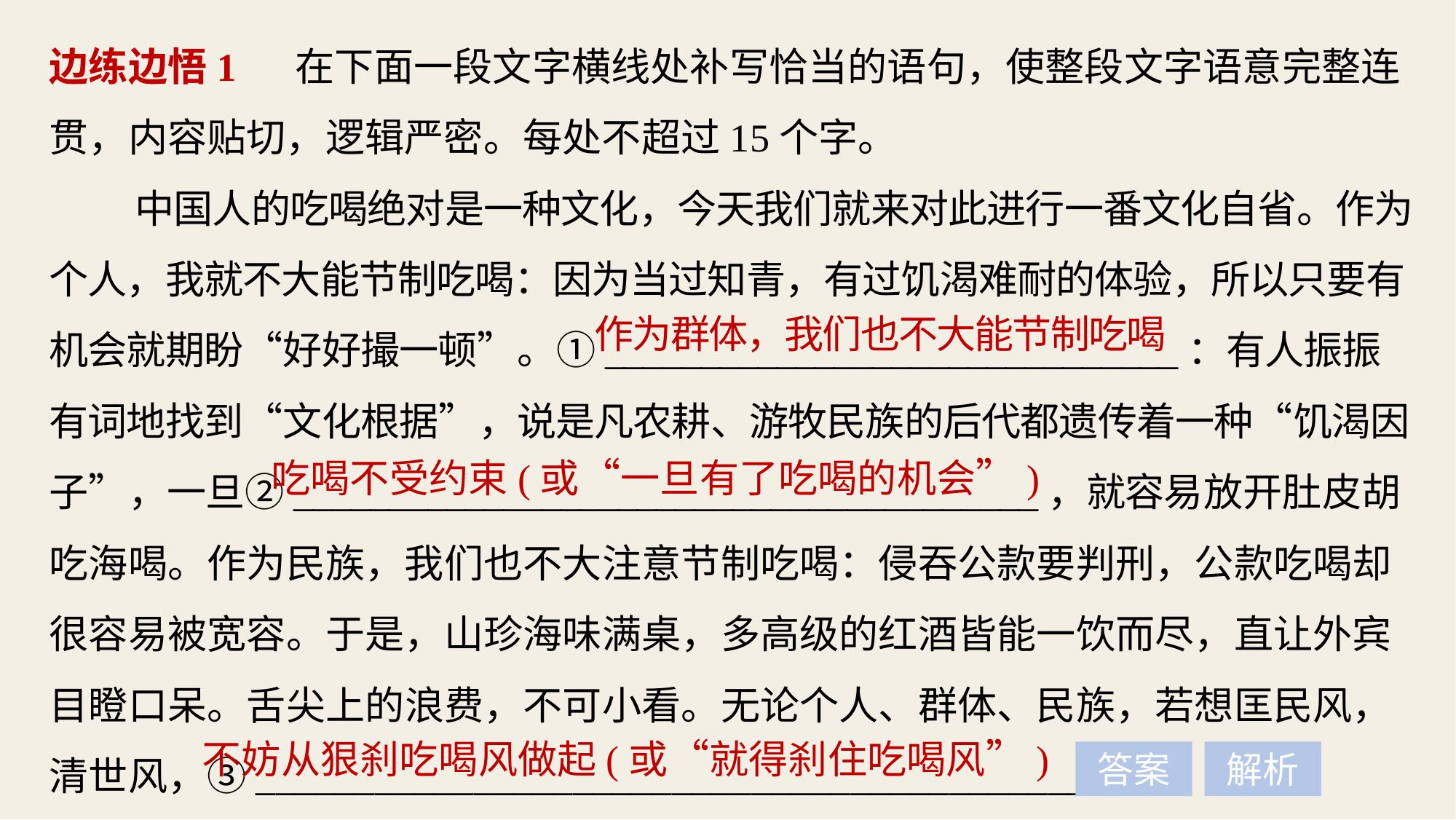

边练边悟1 　在下面一段文字横线处补写恰当的语句，使整段文字语意完整连贯，内容贴切，逻辑严密。每处不超过15个字。
中国人的吃喝绝对是一种文化，今天我们就来对此进行一番文化自省。作为个人，我就不大能节制吃喝：因为当过知青，有过饥渴难耐的体验，所以只要有机会就期盼“好好撮一顿”。①______________________________：有人振振有词地找到“文化根据”，说是凡农耕、游牧民族的后代都遗传着一种“饥渴因子”，一旦②_______________________________________，就容易放开肚皮胡吃海喝。作为民族，我们也不大注意节制吃喝：侵吞公款要判刑，公款吃喝却很容易被宽容。于是，山珍海味满桌，多高级的红酒皆能一饮而尽，直让外宾目瞪口呆。舌尖上的浪费，不可小看。无论个人、群体、民族，若想匡民风，清世风，③__________________________________________。
作为群体，我们也不大能节制吃喝
吃喝不受约束(或“一旦有了吃喝的机会”)
不妨从狠刹吃喝风做起(或“就得刹住吃喝风”)
答案
解析